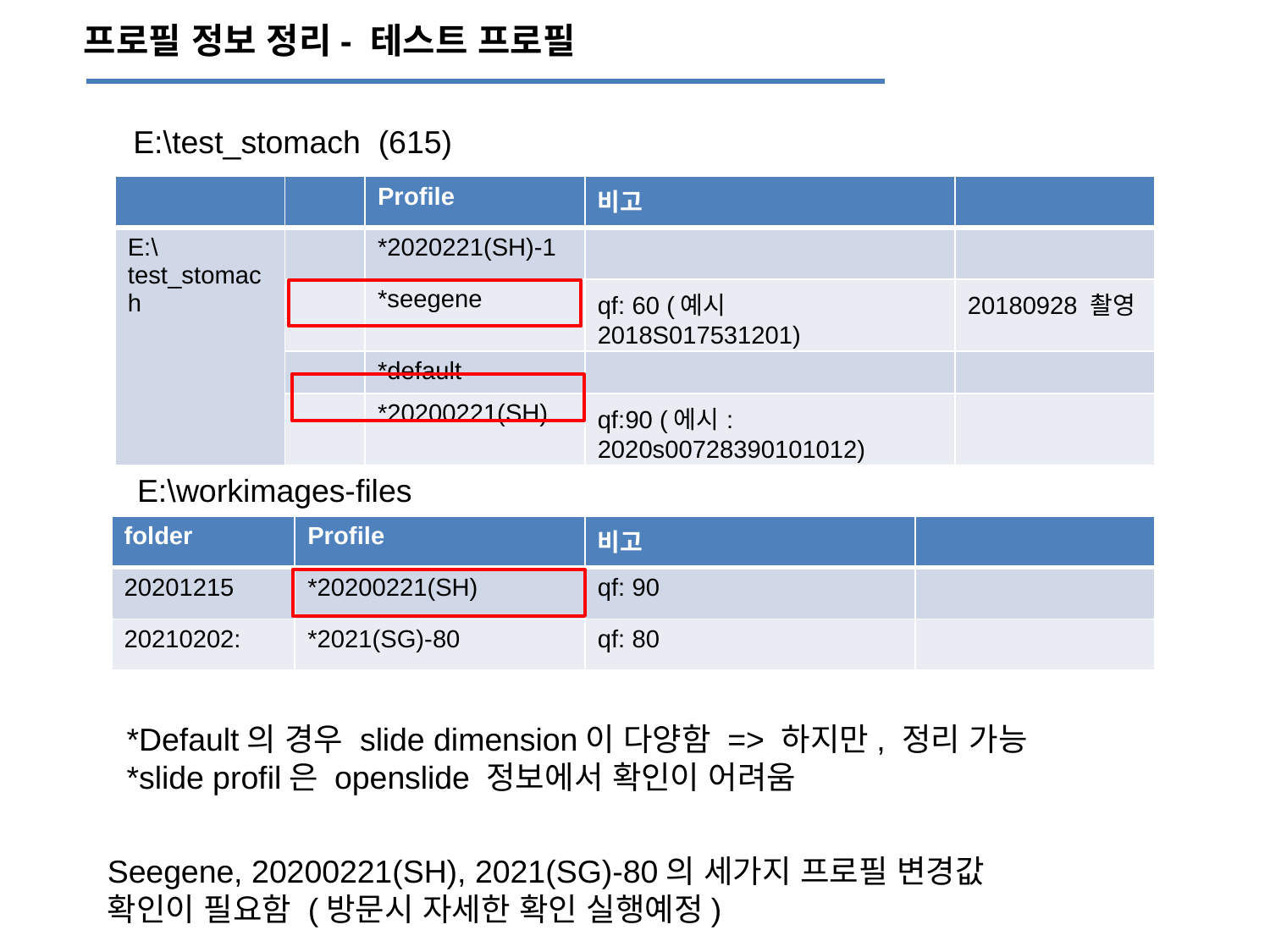

프로필 정보 정리- 테스트 프로필
E:\test_stomach  (615)
|  |  | Profile | 비고 |  |
| --- | --- | --- | --- | --- |
| E:\test\_stomach |  | \*2020221(SH)-1 |  |  |
|  |  | \*seegene | qf: 60 (예시 2018S017531201) | 20180928 촬영 |
|  |  | \*default |  |  |
|  |  | \*20200221(SH) | qf:90 (에시: 2020s00728390101012) |  |

E:\workimages-files
| folder | Profile | 비고 |  |
| --- | --- | --- | --- |
| 20201215 | \*20200221(SH) | qf: 90 |  |
| 20210202: | \*2021(SG)-80 | qf: 80 |  |

*Default의 경우 slide dimension이 다양함 => 하지만, 정리 가능
*slide profil은 openslide 정보에서 확인이 어려움
Seegene, 20200221(SH), 2021(SG)-80의 세가지 프로필 변경값 확인이 필요함 (방문시 자세한 확인 실행예정)